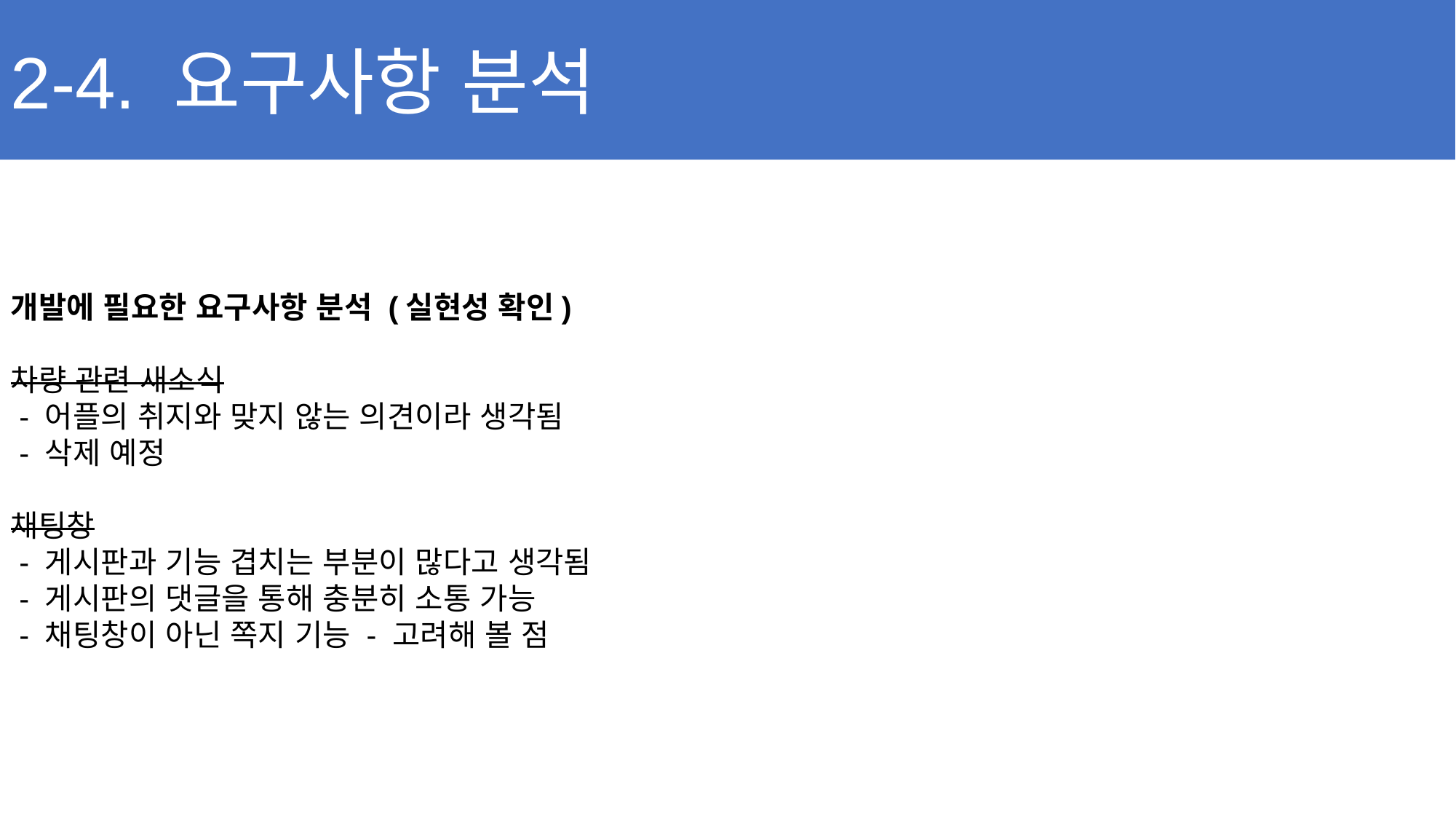

2-4. 요구사항 분석
개발에 필요한 요구사항 분석 (실현성 확인)

차량 관련 새소식
 - 어플의 취지와 맞지 않는 의견이라 생각됨
 - 삭제 예정

채팅창
 - 게시판과 기능 겹치는 부분이 많다고 생각됨
 - 게시판의 댓글을 통해 충분히 소통 가능
 - 채팅창이 아닌 쪽지 기능 - 고려해 볼 점